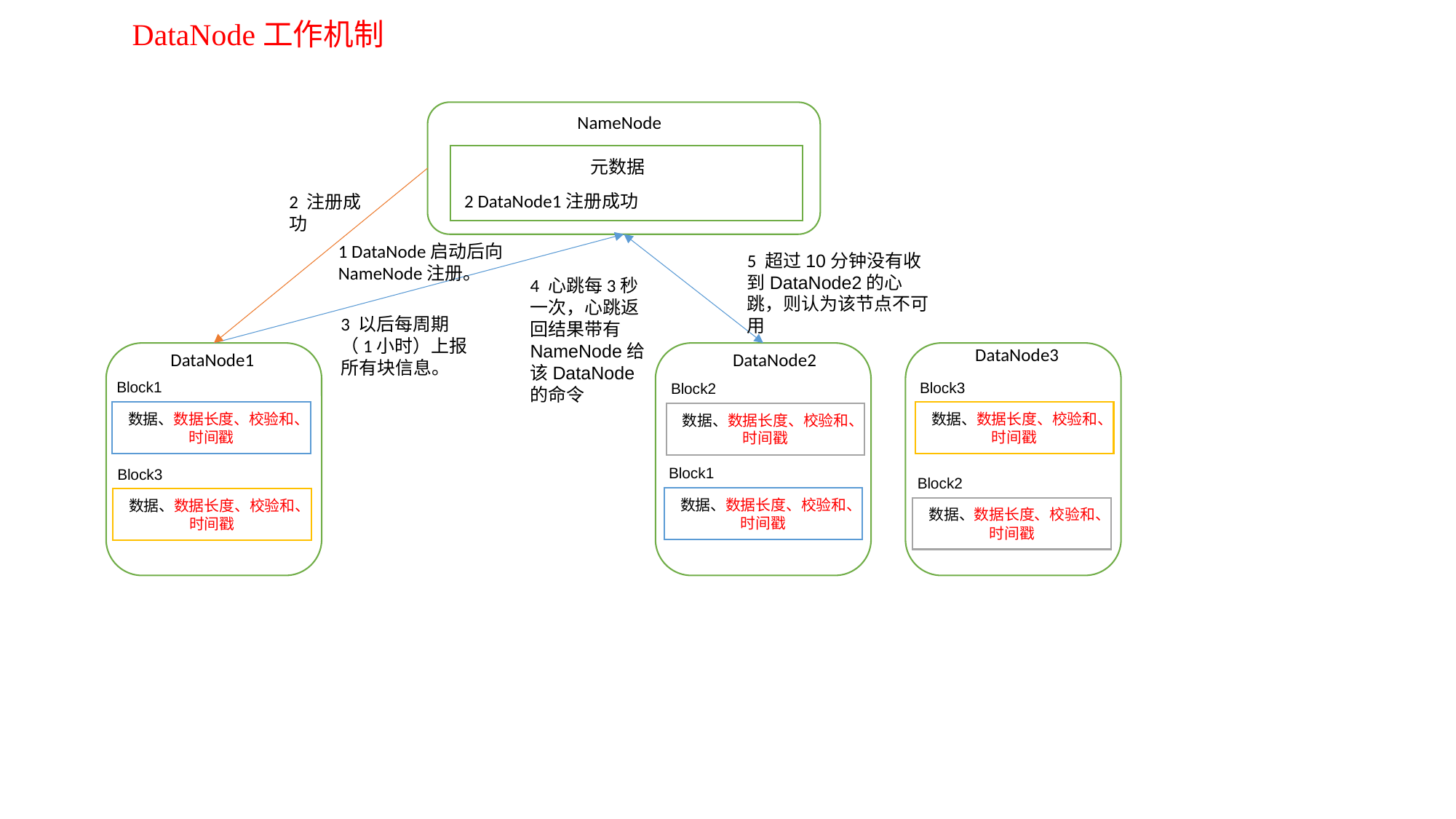

DataNode工作机制

NameNode

元数据
2 DataNode1注册成功
2 注册成功
1 DataNode启动后向NameNode注册。
5 超过10分钟没有收到DataNode2的心跳，则认为该节点不可用
4 心跳每3秒一次，心跳返回结果带有NameNode给该DataNode的命令
3 以后每周期（1小时）上报所有块信息。

DataNode3
DataNode1
DataNode2
Block1
Block3
Block2
数据、数据长度、校验和、时间戳
数据、数据长度、校验和、时间戳
数据、数据长度、校验和、时间戳
Block1
Block3
Block2
数据、数据长度、校验和、时间戳
数据、数据长度、校验和、时间戳
数据、数据长度、校验和、时间戳